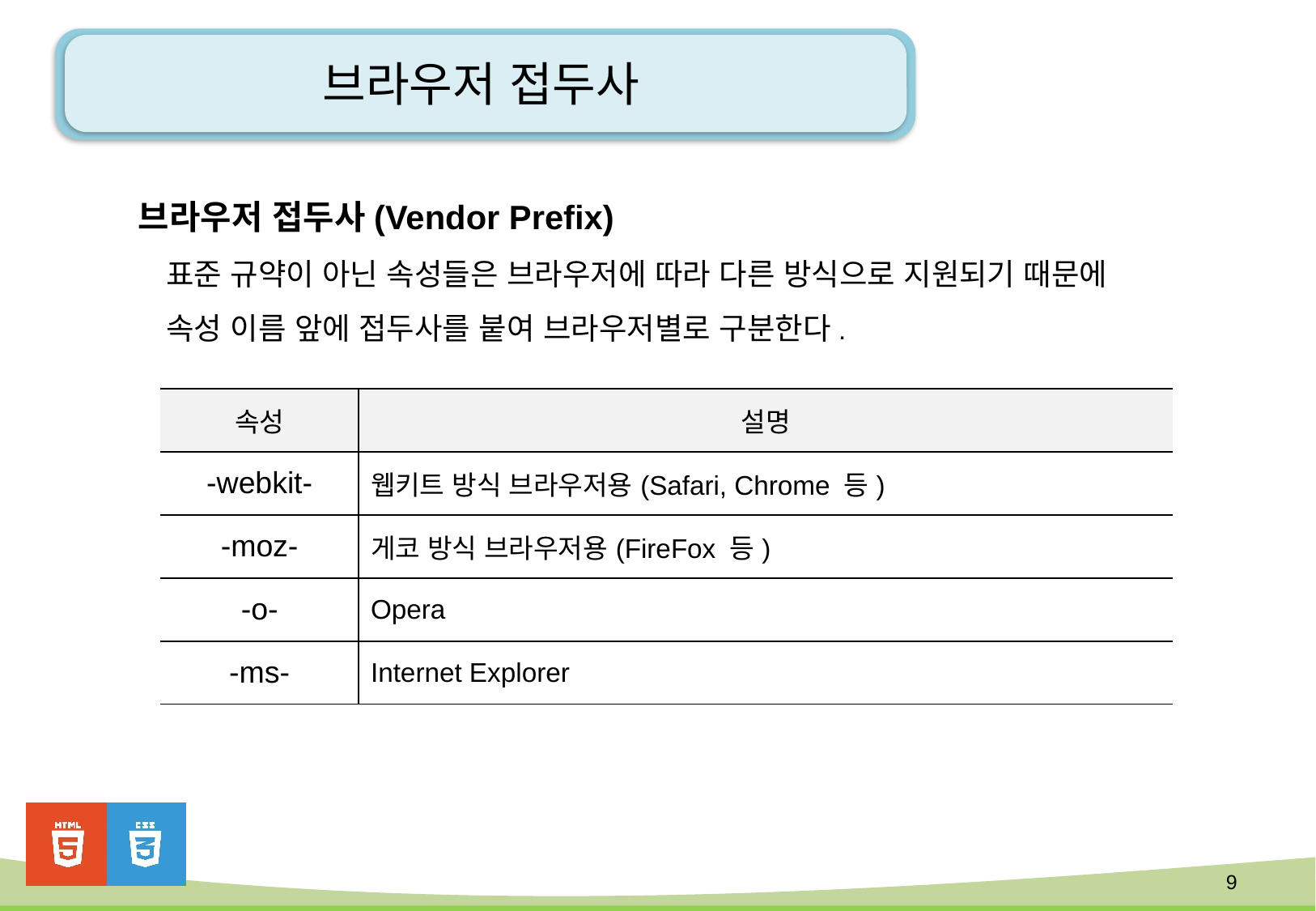

# 브라우저 접두사
   브라우저 접두사(Vendor Prefix)
표준 규약이 아닌 속성들은 브라우저에 따라 다른 방식으로 지원되기 때문에 속성 이름 앞에 접두사를 붙여 브라우저별로 구분한다.
| 속성 | 설명 |
| --- | --- |
| -webkit- | 웹키트 방식 브라우저용(Safari, Chrome 등) |
| -moz- | 게코 방식 브라우저용(FireFox 등) |
| -o- | Opera |
| -ms- | Internet Explorer |
9